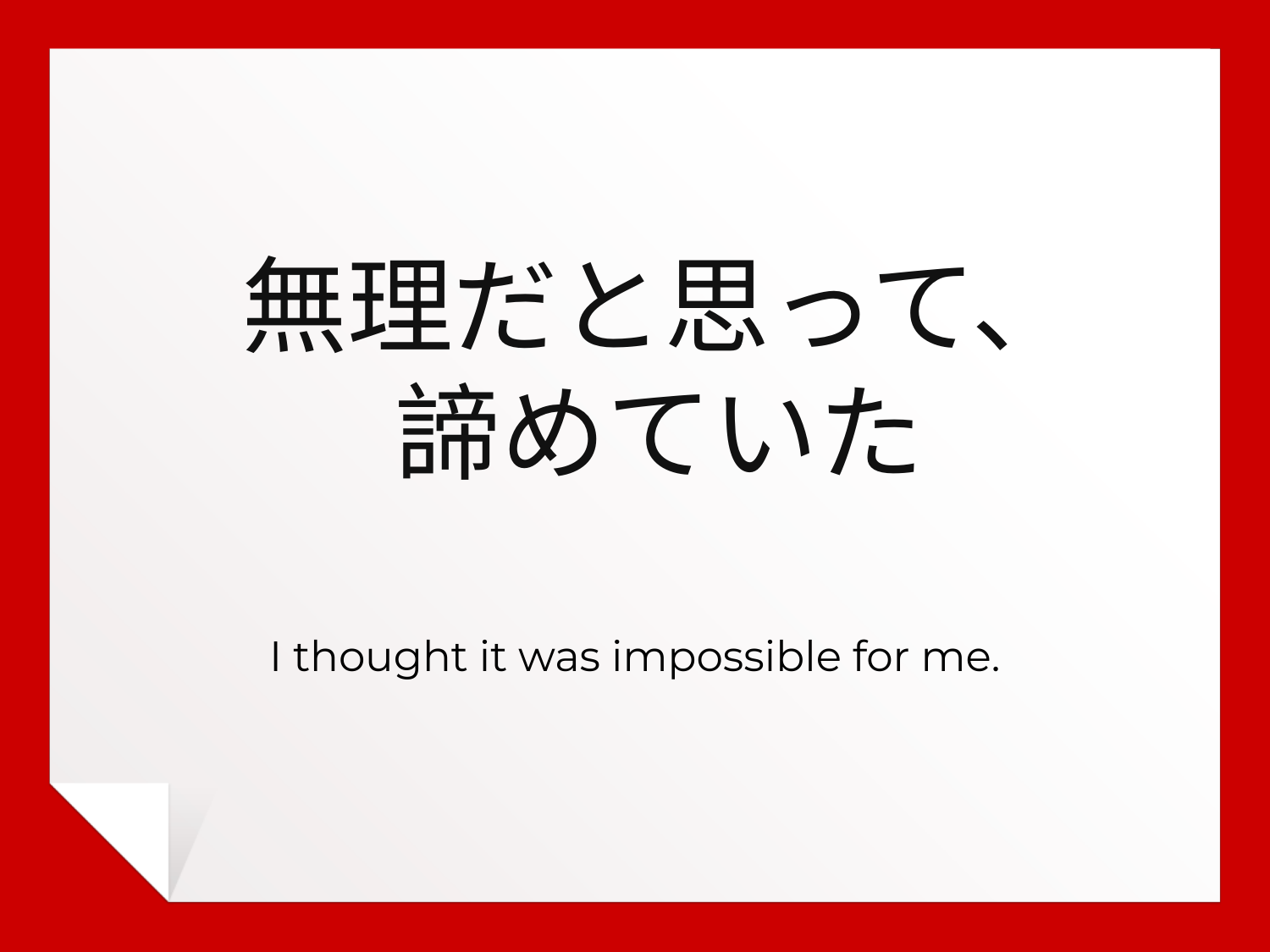

無理だと思って、
諦めていた
I thought it was impossible for me.